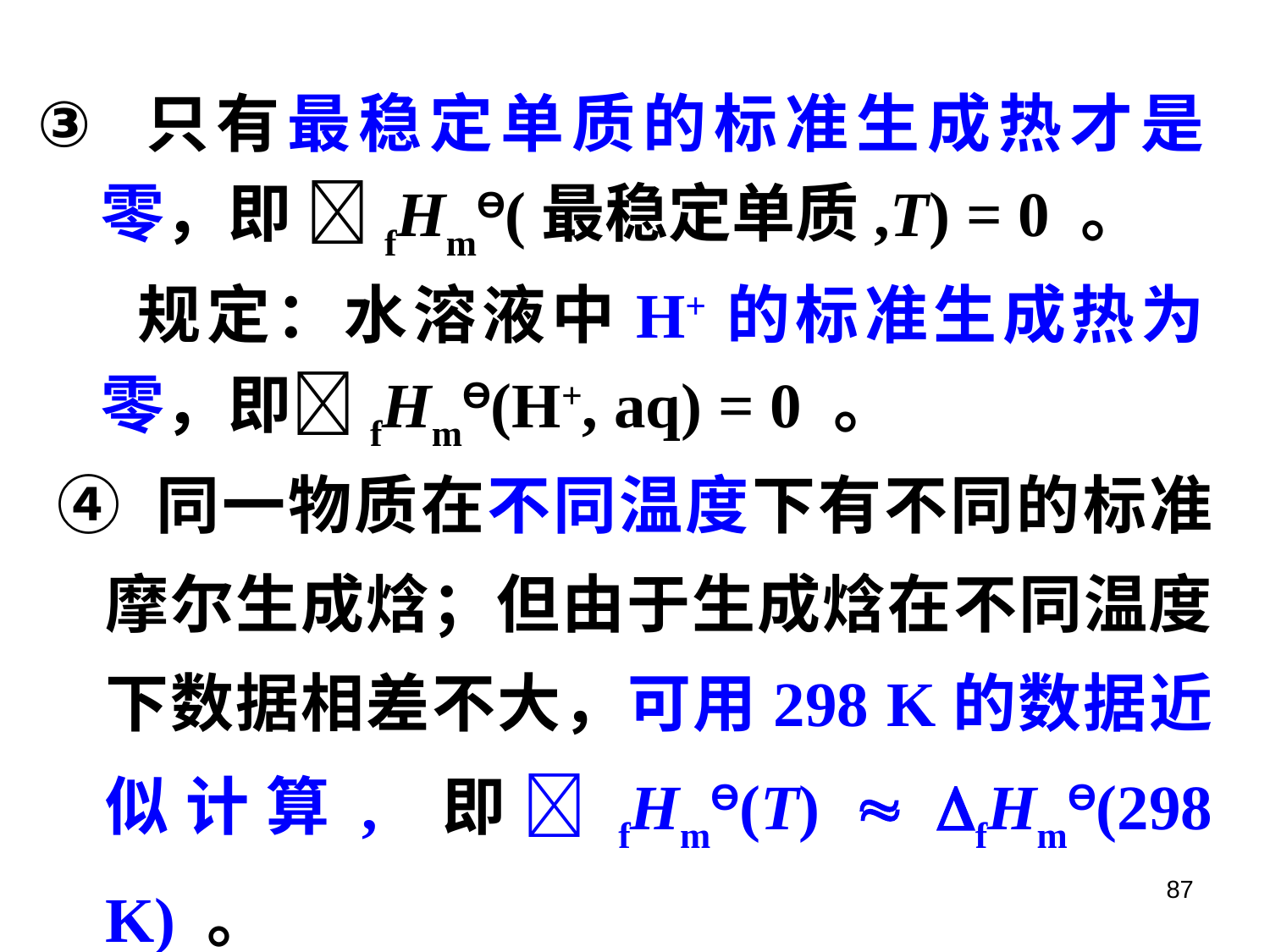

只有最稳定单质的标准生成热才是零，即 ΔfHmƟ(最稳定单质,T) = 0 。
    规定：水溶液中H+的标准生成热为零，即ΔfHmƟ(H+, aq) = 0 。
④ 同一物质在不同温度下有不同的标准摩尔生成焓；但由于生成焓在不同温度下数据相差不大，可用298 K的数据近似计算, 即ΔfHmƟ(T) ≈ ΔfHmƟ(298 K) 。
87